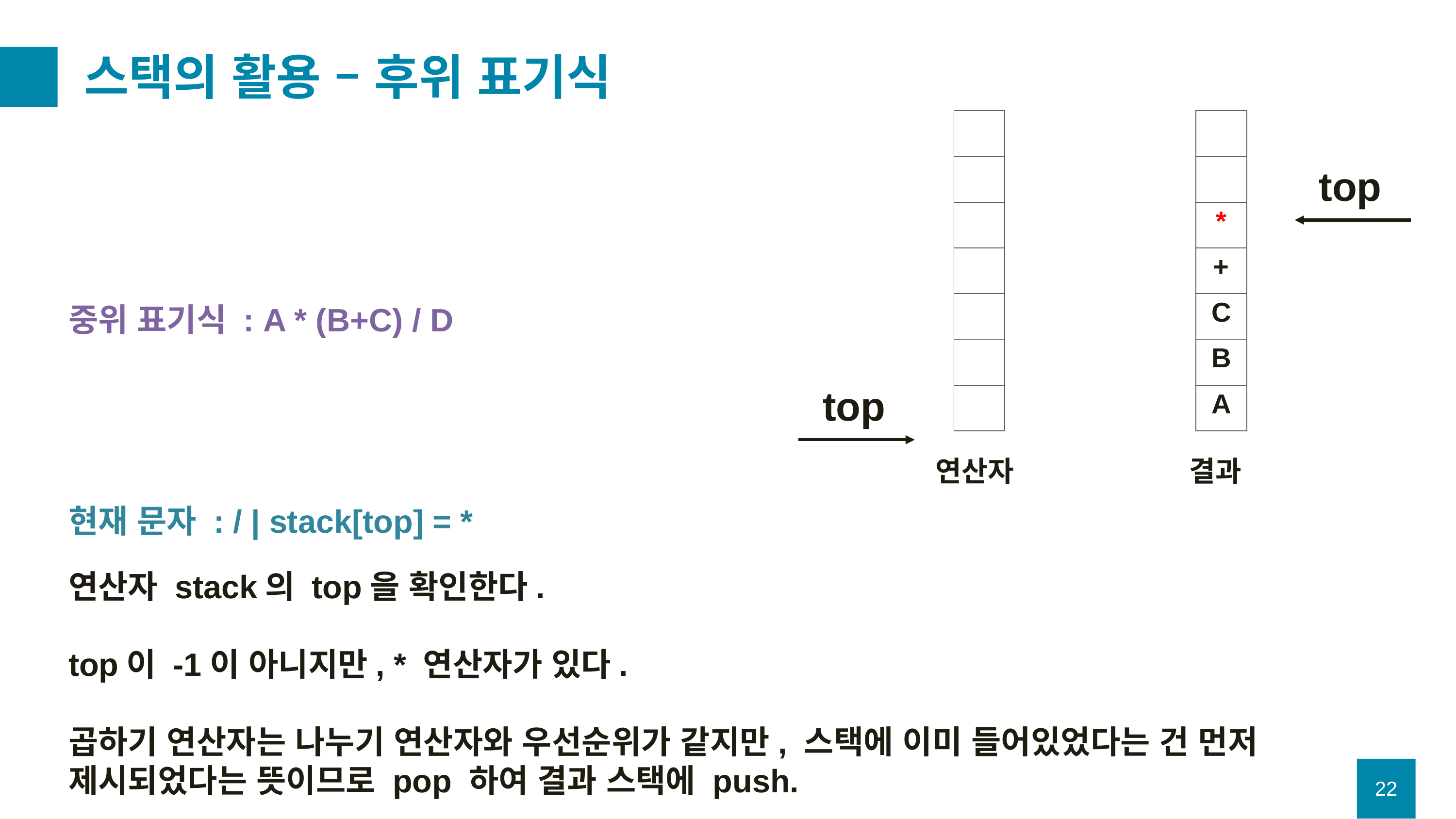

# 스택의 활용 – 후위 표기식
|  |
| --- |
|  |
|  |
|  |
|  |
|  |
|  |
|  |
| --- |
|  |
| \* |
| + |
| C |
| B |
| A |
top
중위 표기식 : A * (B+C) / D
top
연산자
결과
현재 문자 : / | stack[top] = *
연산자 stack의 top을 확인한다.

top이 -1이 아니지만, * 연산자가 있다.

곱하기 연산자는 나누기 연산자와 우선순위가 같지만, 스택에 이미 들어있었다는 건 먼저 제시되었다는 뜻이므로 pop 하여 결과 스택에 push.
22